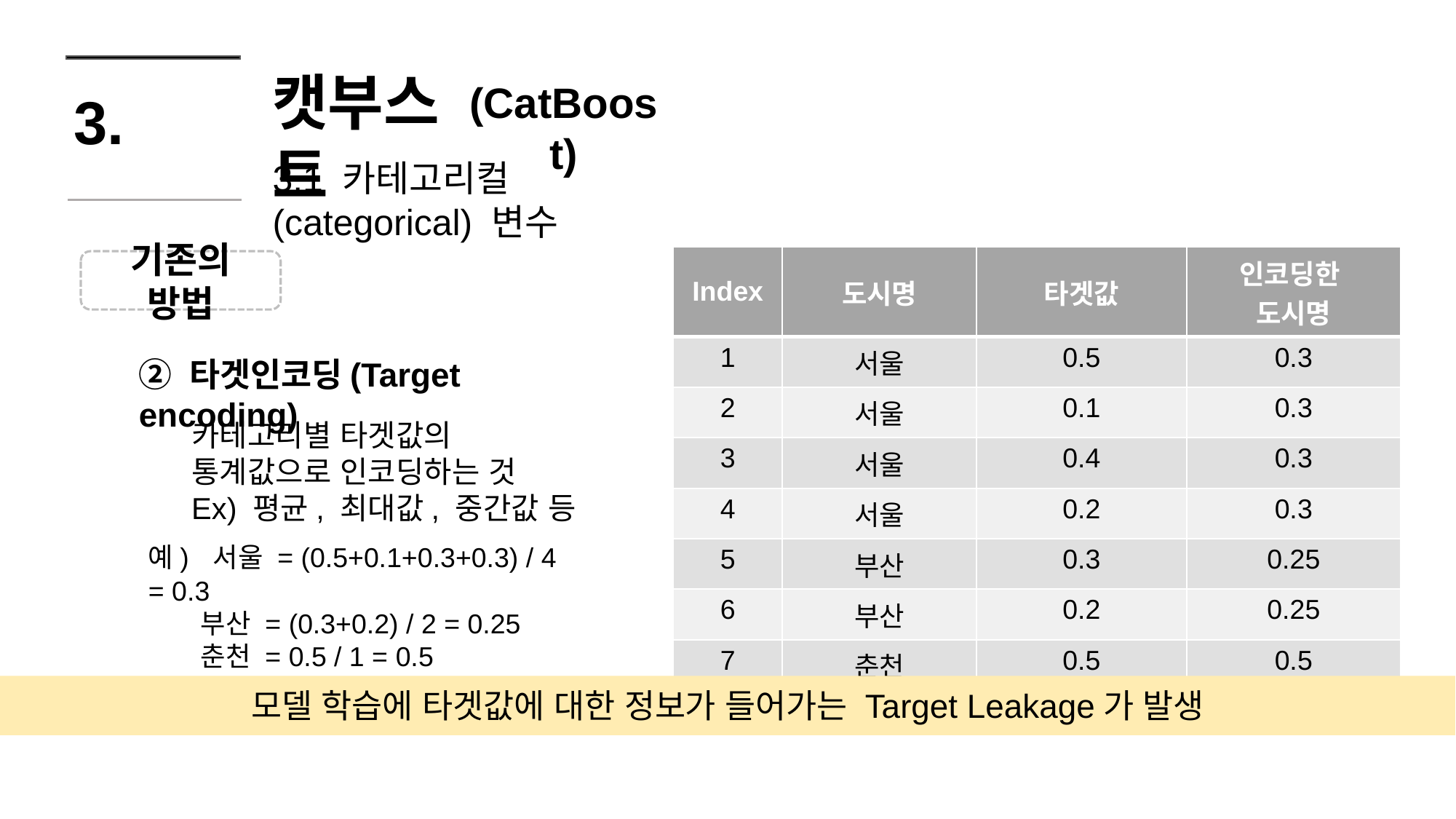

캣부스트
(CatBoost)
3.
3.1 카테고리컬(categorical) 변수
| Index | 도시명 | 타겟값 | 인코딩한 도시명 |
| --- | --- | --- | --- |
| 1 | 서울 | 0.5 | 0.3 |
| 2 | 서울 | 0.1 | 0.3 |
| 3 | 서울 | 0.4 | 0.3 |
| 4 | 서울 | 0.2 | 0.3 |
| 5 | 부산 | 0.3 | 0.25 |
| 6 | 부산 | 0.2 | 0.25 |
| 7 | 춘천 | 0.5 | 0.5 |
기존의 방법
② 타겟인코딩(Target encoding)
카테고리별 타겟값의
통계값으로 인코딩하는 것
Ex) 평균, 최대값, 중간값 등
예)  서울 = (0.5+0.1+0.3+0.3) / 4 = 0.3
      부산 = (0.3+0.2) / 2 = 0.25
      춘천 = 0.5 / 1 = 0.5

모델 학습에 타겟값에 대한 정보가 들어가는 Target Leakage가 발생